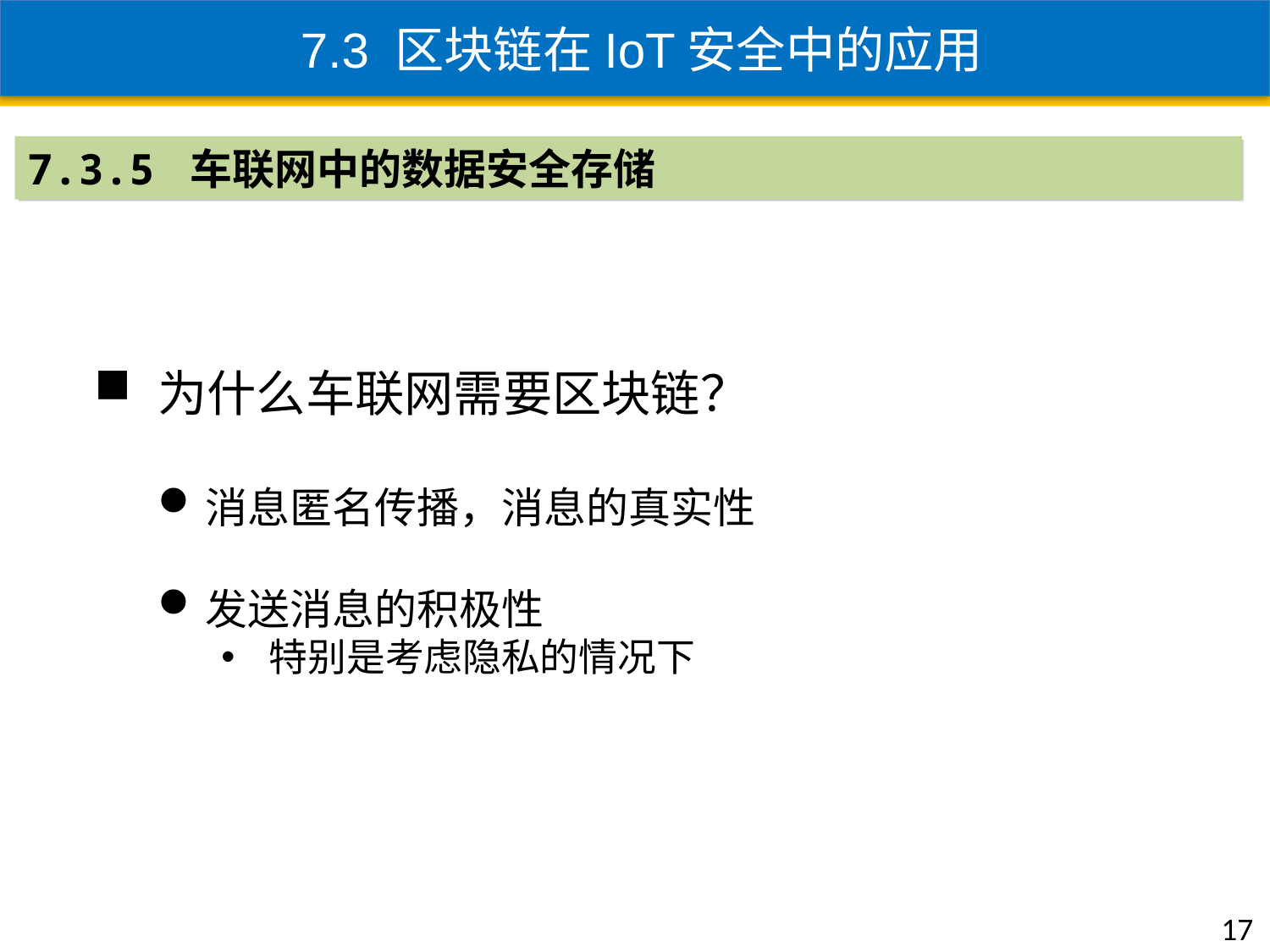

7.3 区块链在IoT安全中的应用
7.3.5 车联网中的数据安全存储
为什么车联网需要区块链？

消息匿名传播，消息的真实性

发送消息的积极性
特别是考虑隐私的情况下

17